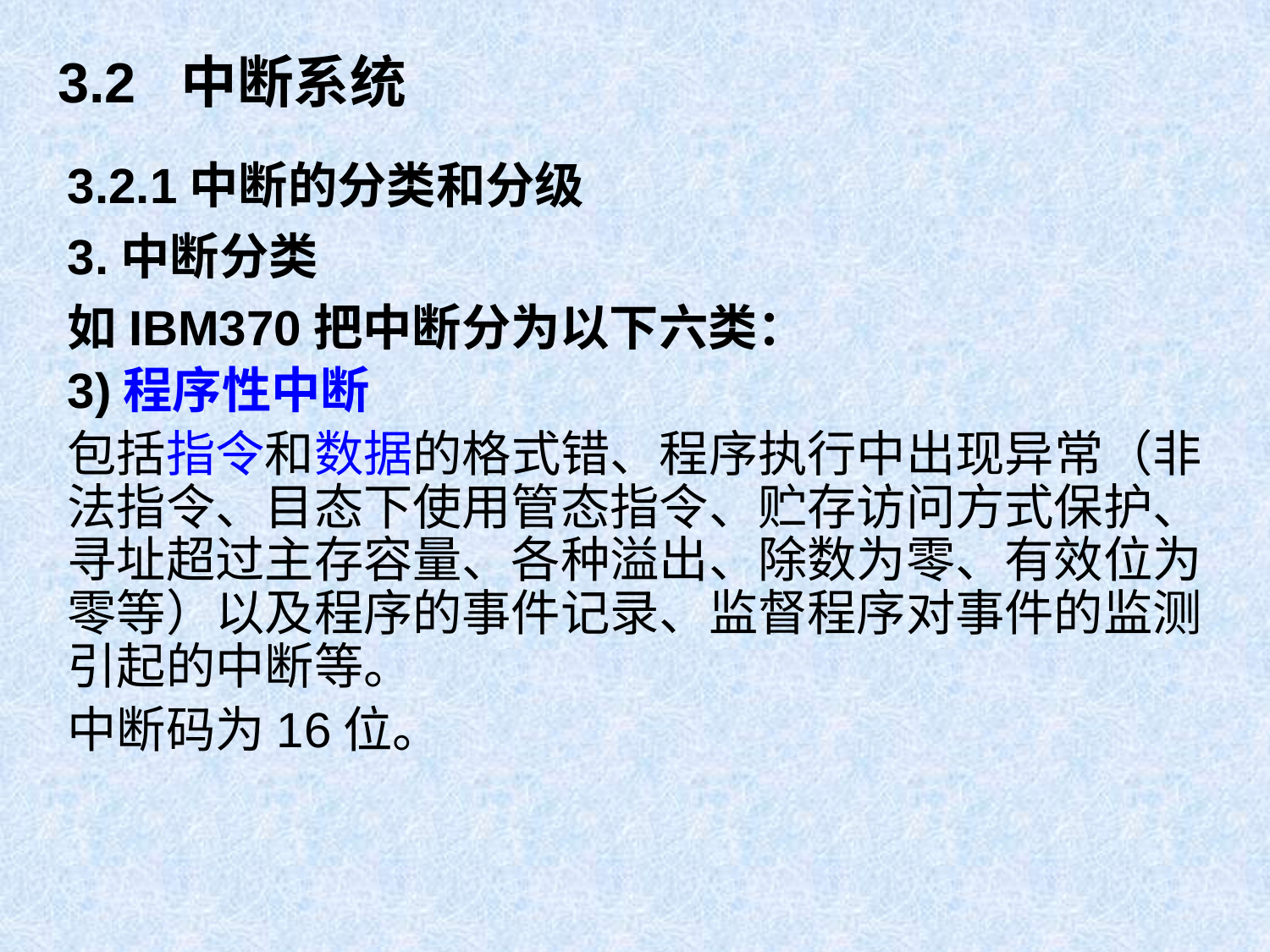

# 3.2  中断系统
3.2.1中断的分类和分级
3.中断分类
如IBM370把中断分为以下六类：
3)程序性中断
包括指令和数据的格式错、程序执行中出现异常（非法指令、目态下使用管态指令、贮存访问方式保护、寻址超过主存容量、各种溢出、除数为零、有效位为零等）以及程序的事件记录、监督程序对事件的监测引起的中断等。
中断码为16位。